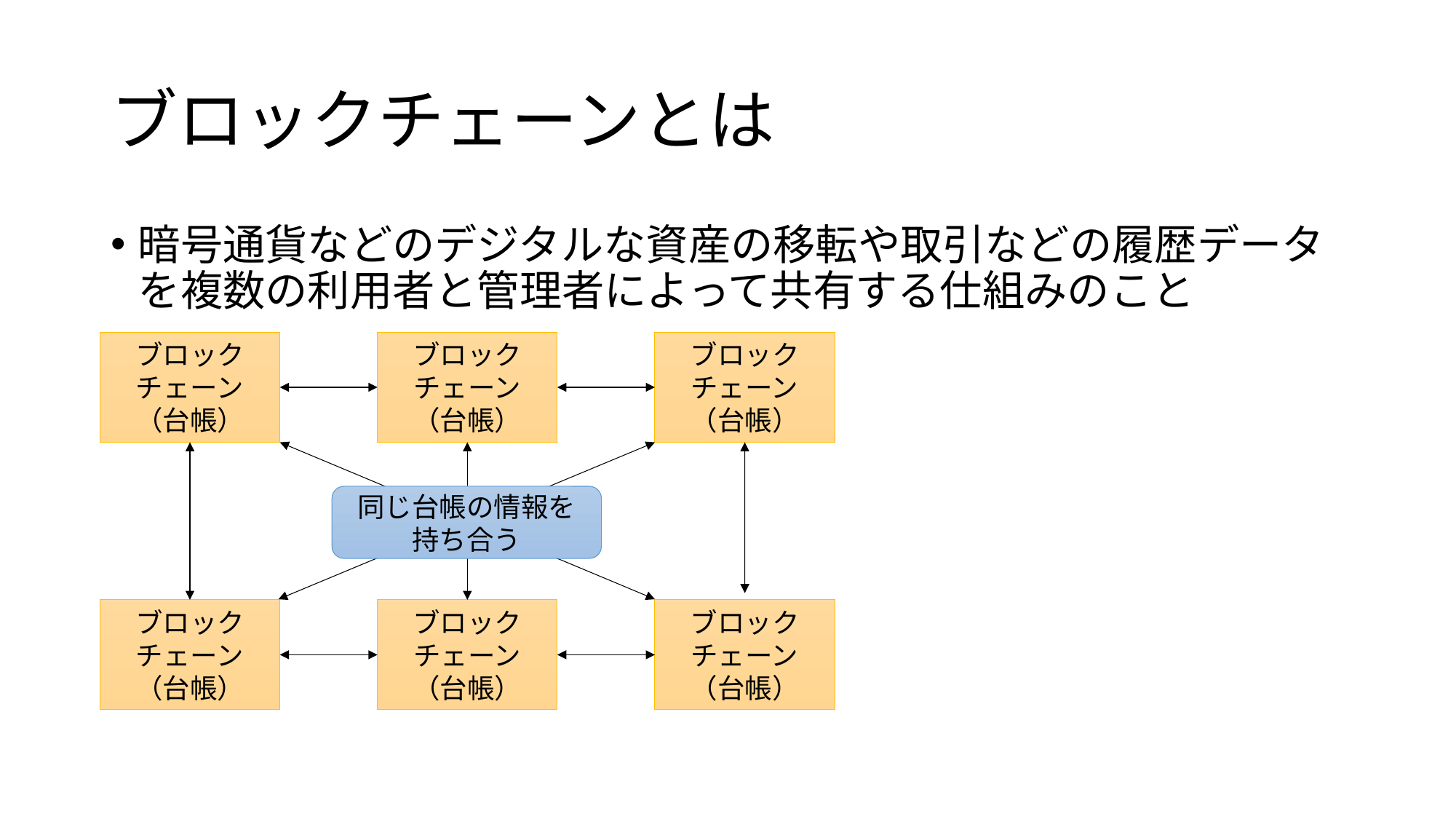

# ブロックチェーンとは
暗号通貨などのデジタルな資産の移転や取引などの履歴データを複数の利用者と管理者によって共有する仕組みのこと
ブロックチェーン（台帳）
ブロックチェーン（台帳）
ブロックチェーン（台帳）
同じ台帳の情報を持ち合う
ブロックチェーン（台帳）
ブロックチェーン（台帳）
ブロックチェーン（台帳）